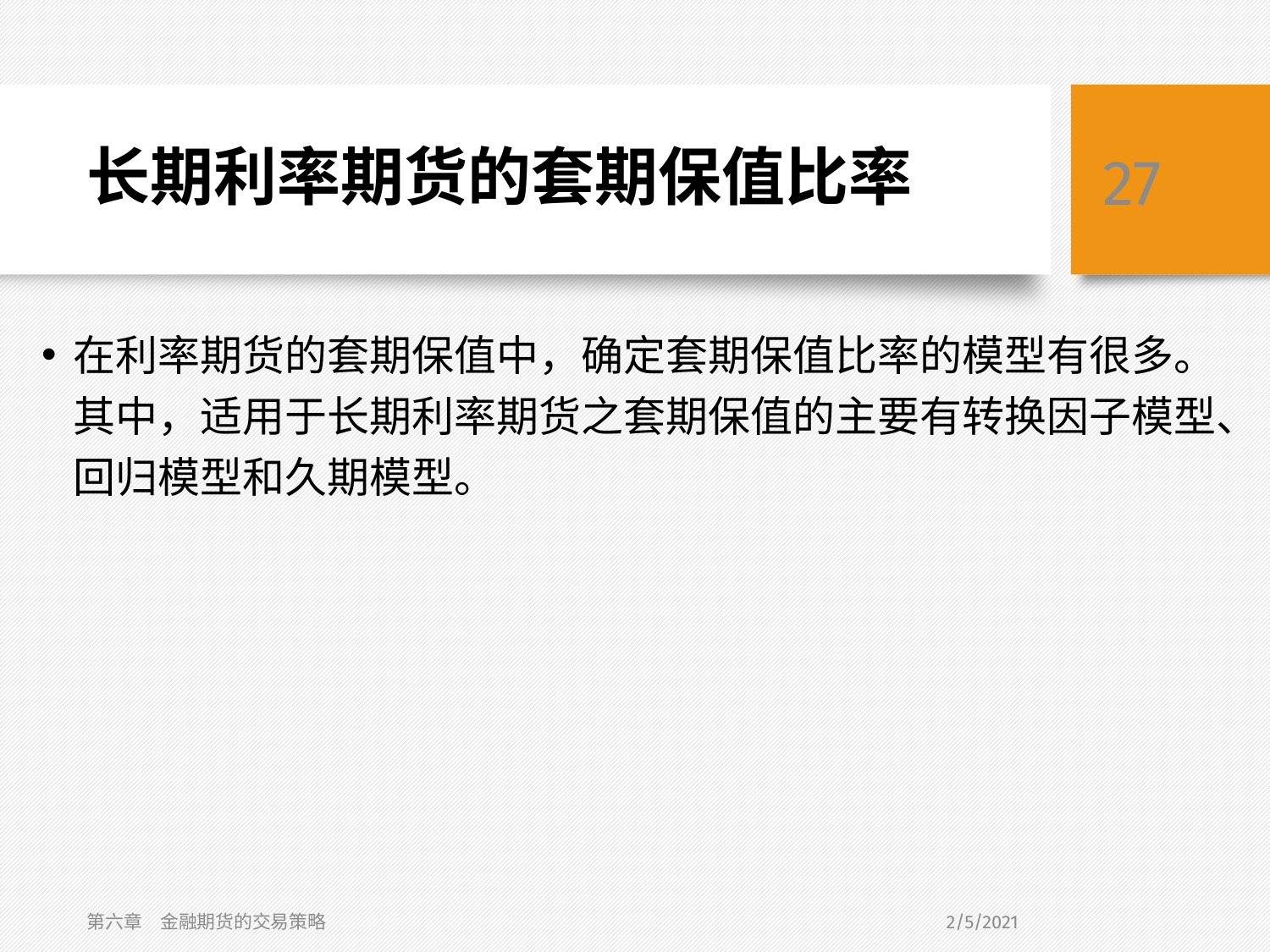

# 长期利率期货的套期保值比率
27
在利率期货的套期保值中，确定套期保值比率的模型有很多。其中，适用于长期利率期货之套期保值的主要有转换因子模型、回归模型和久期模型。

2/5/2021
第六章　金融期货的交易策略